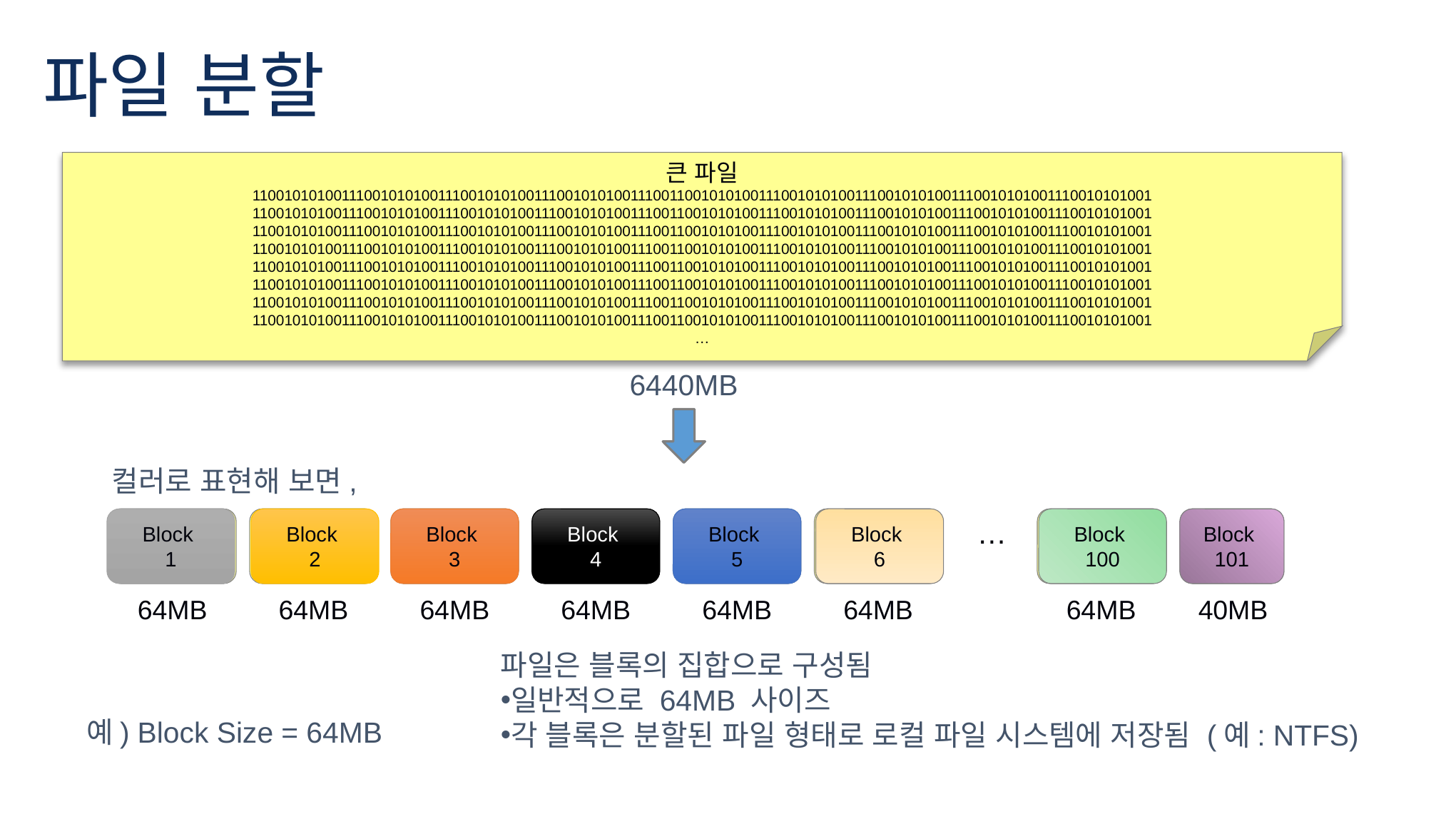

# 파일 분할
큰 파일
1100101010011100101010011100101010011100101010011100110010101001110010101001110010101001110010101001110010101001
1100101010011100101010011100101010011100101010011100110010101001110010101001110010101001110010101001110010101001
1100101010011100101010011100101010011100101010011100110010101001110010101001110010101001110010101001110010101001
1100101010011100101010011100101010011100101010011100110010101001110010101001110010101001110010101001110010101001
1100101010011100101010011100101010011100101010011100110010101001110010101001110010101001110010101001110010101001
1100101010011100101010011100101010011100101010011100110010101001110010101001110010101001110010101001110010101001
1100101010011100101010011100101010011100101010011100110010101001110010101001110010101001110010101001110010101001
1100101010011100101010011100101010011100101010011100110010101001110010101001110010101001110010101001110010101001
…

6440MB

컬러로 표현해 보면,
Block
1
Block
1
Block
2
Block
2
Block
3
Block
3
Block
4
Block
4
Block
5
Block
5
Block
6
Block
6
…
Block
100
Block
100
Block
101
Block
101
64MB
64MB
64MB
64MB
64MB
64MB
64MB
40MB
파일은 블록의 집합으로 구성됨
일반적으로 64MB 사이즈
각 블록은 분할된 파일 형태로 로컬 파일 시스템에 저장됨 (예: NTFS)
예) Block Size = 64MB